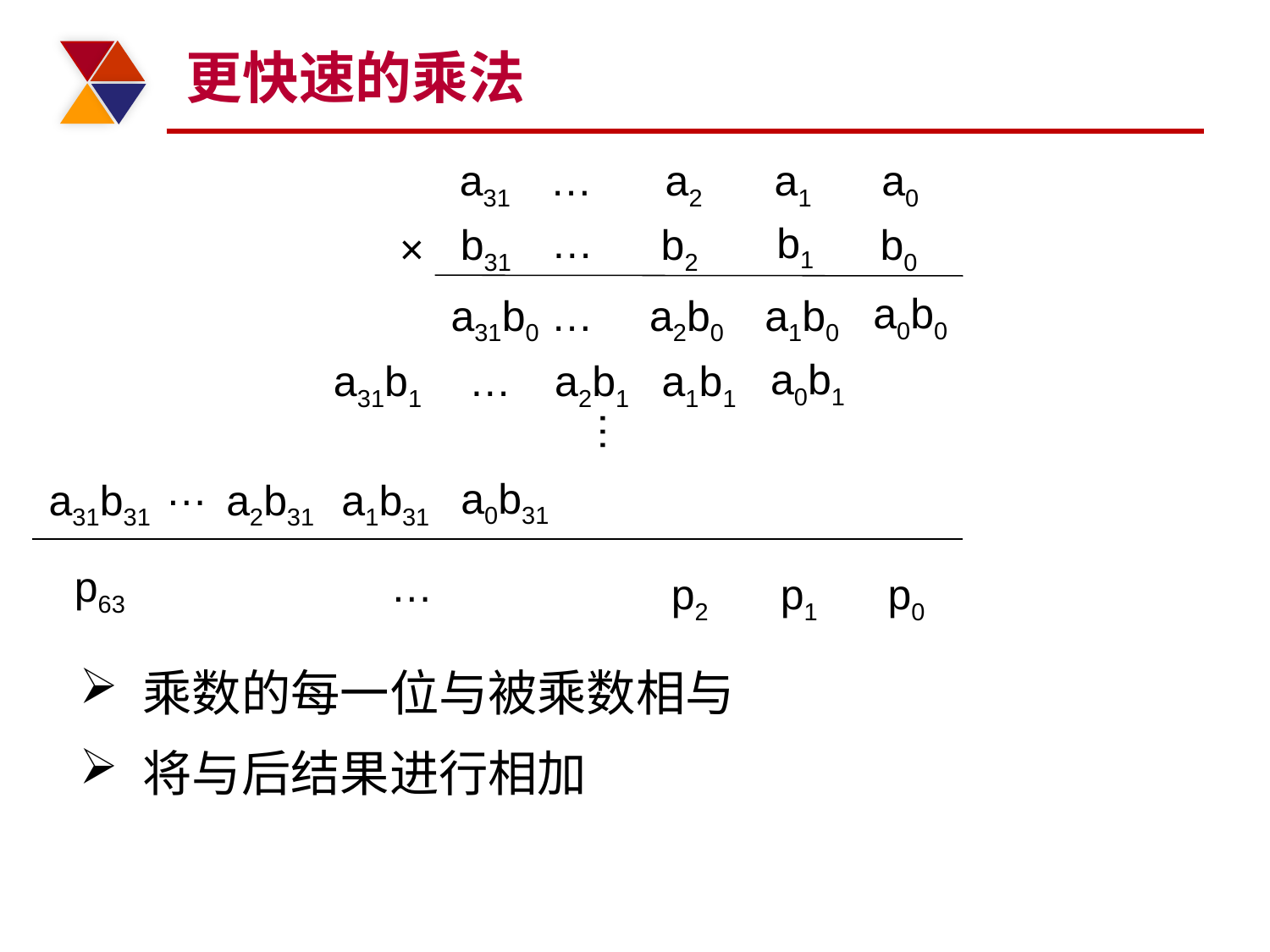

# 更快速的乘法
a31
…
a2
a1
a0
…
b1
b31
b2
b0
×

a0b0
a31b0
…
a2b0
a1b0
a0b1
a31b1
…
a2b1
a1b1
…
…
a0b31
a31b31
a2b31
a1b31

…
p63
p2
p1
p0
乘数的每一位与被乘数相与
将与后结果进行相加